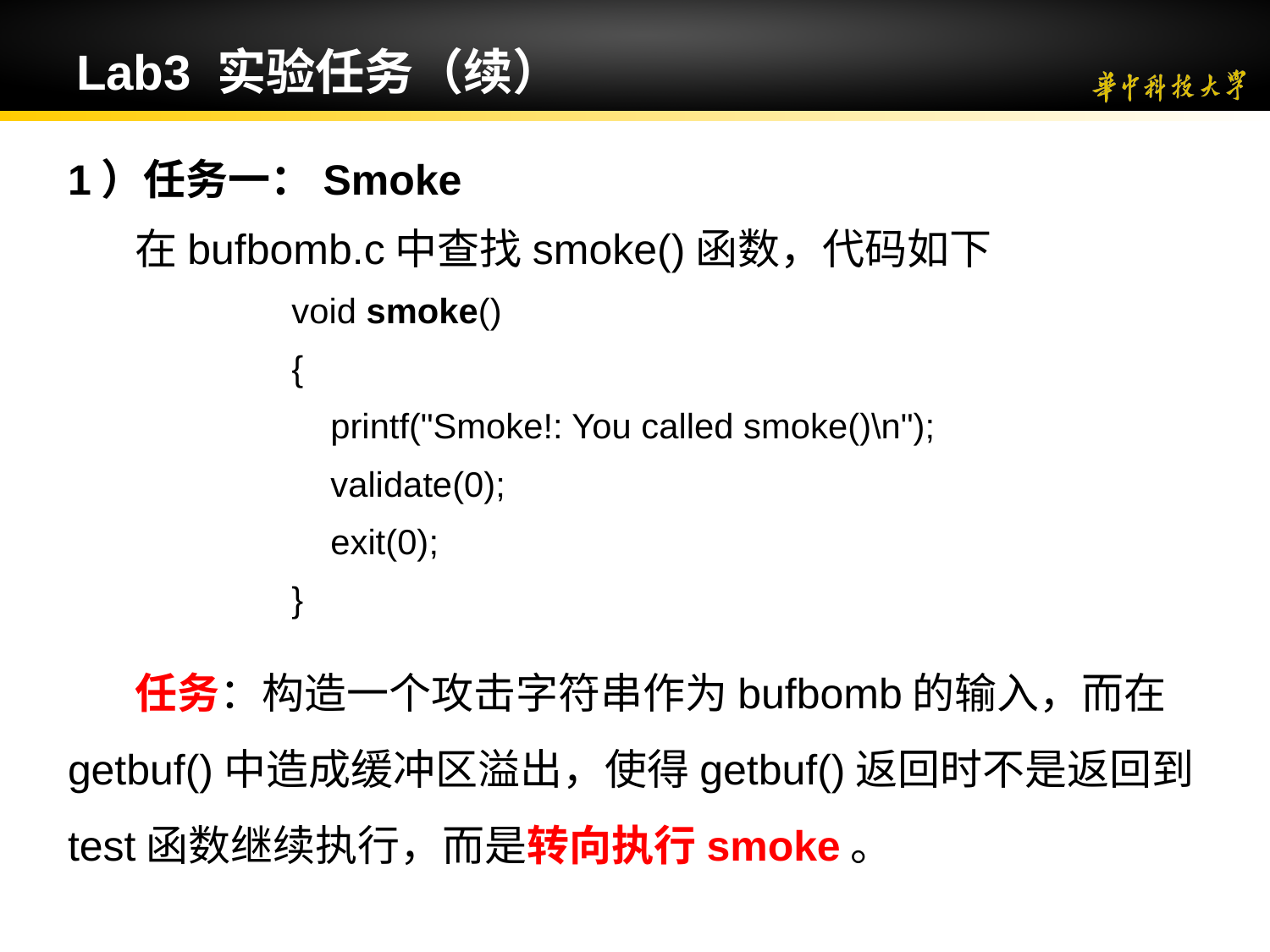

# Lab3 实验任务（续）
1）任务一：Smoke
      在bufbomb.c中查找smoke()函数，代码如下
void smoke()
{
    printf("Smoke!: You called smoke()\n");
    validate(0);
    exit(0);
}
      任务：构造一个攻击字符串作为bufbomb的输入，而在getbuf()中造成缓冲区溢出，使得getbuf()返回时不是返回到test函数继续执行，而是转向执行smoke。